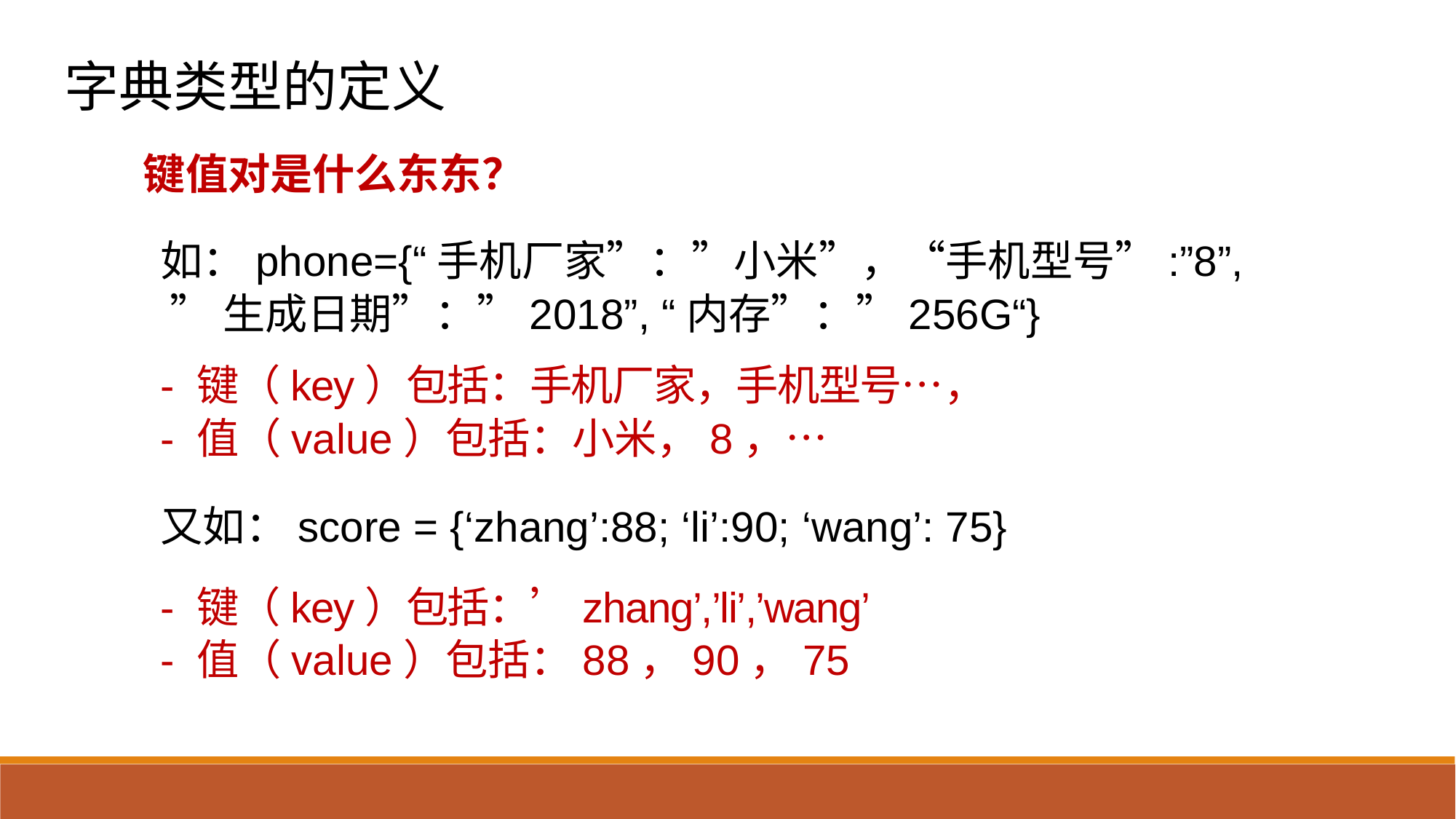

字典类型的定义
键值对是什么东东？
如：phone={“手机厂家”：”小米”，“手机型号”:”8”,
 ”生成日期”：”2018”, “内存”：”256G“}
- 键（key）包括：手机厂家，手机型号…，
- 值（value）包括：小米，8，…
又如：score = {‘zhang’:88; ‘li’:90; ‘wang’: 75}
- 键（key）包括：’zhang’,’li’,’wang’
- 值（value）包括：88，90，75